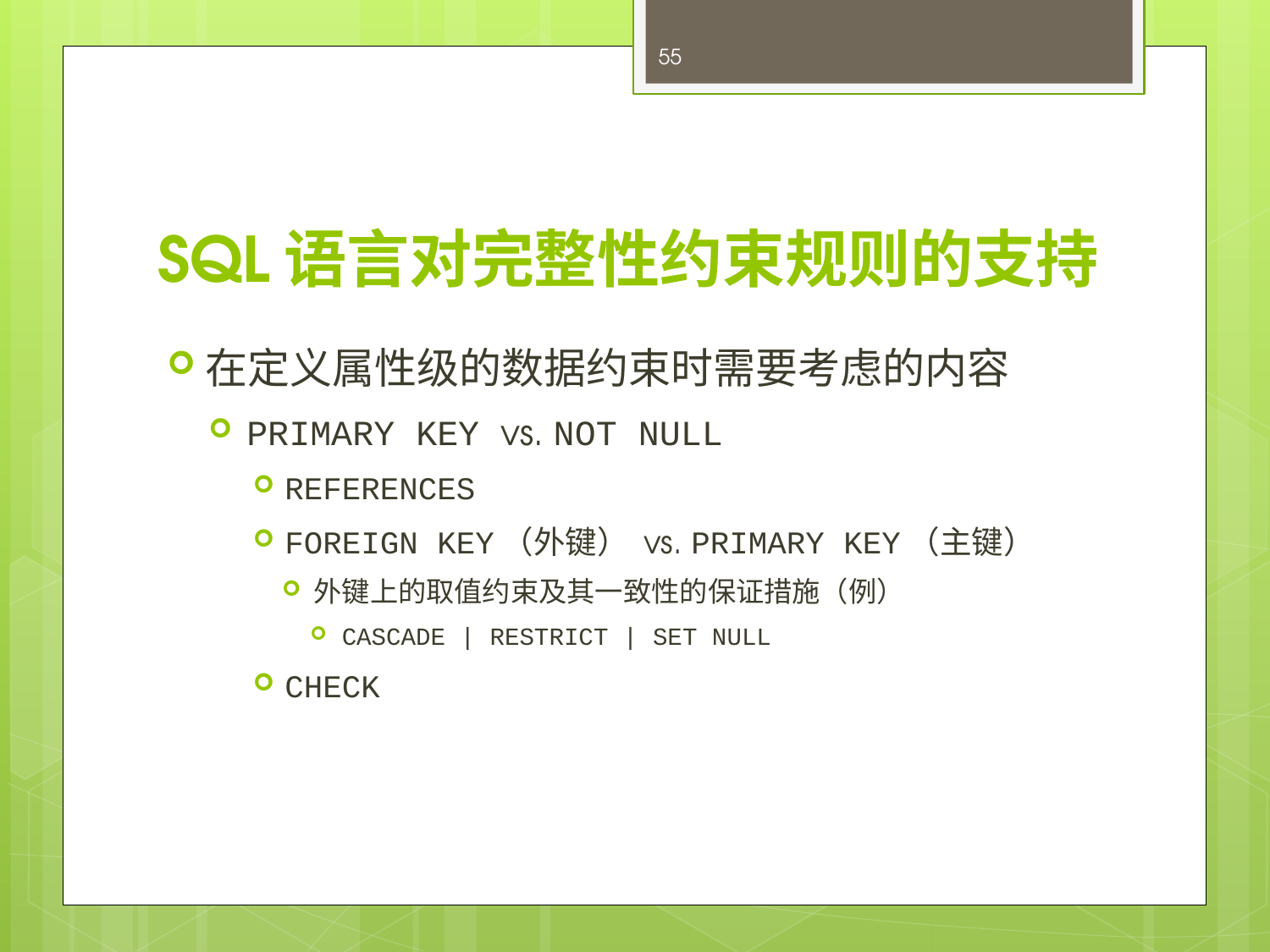

55
# SQL语言对完整性约束规则的支持
在定义属性级的数据约束时需要考虑的内容
PRIMARY KEY vs. NOT NULL
REFERENCES
FOREIGN KEY（外键） vs. PRIMARY KEY（主键）
外键上的取值约束及其一致性的保证措施（例）
CASCADE | RESTRICT | SET NULL
CHECK